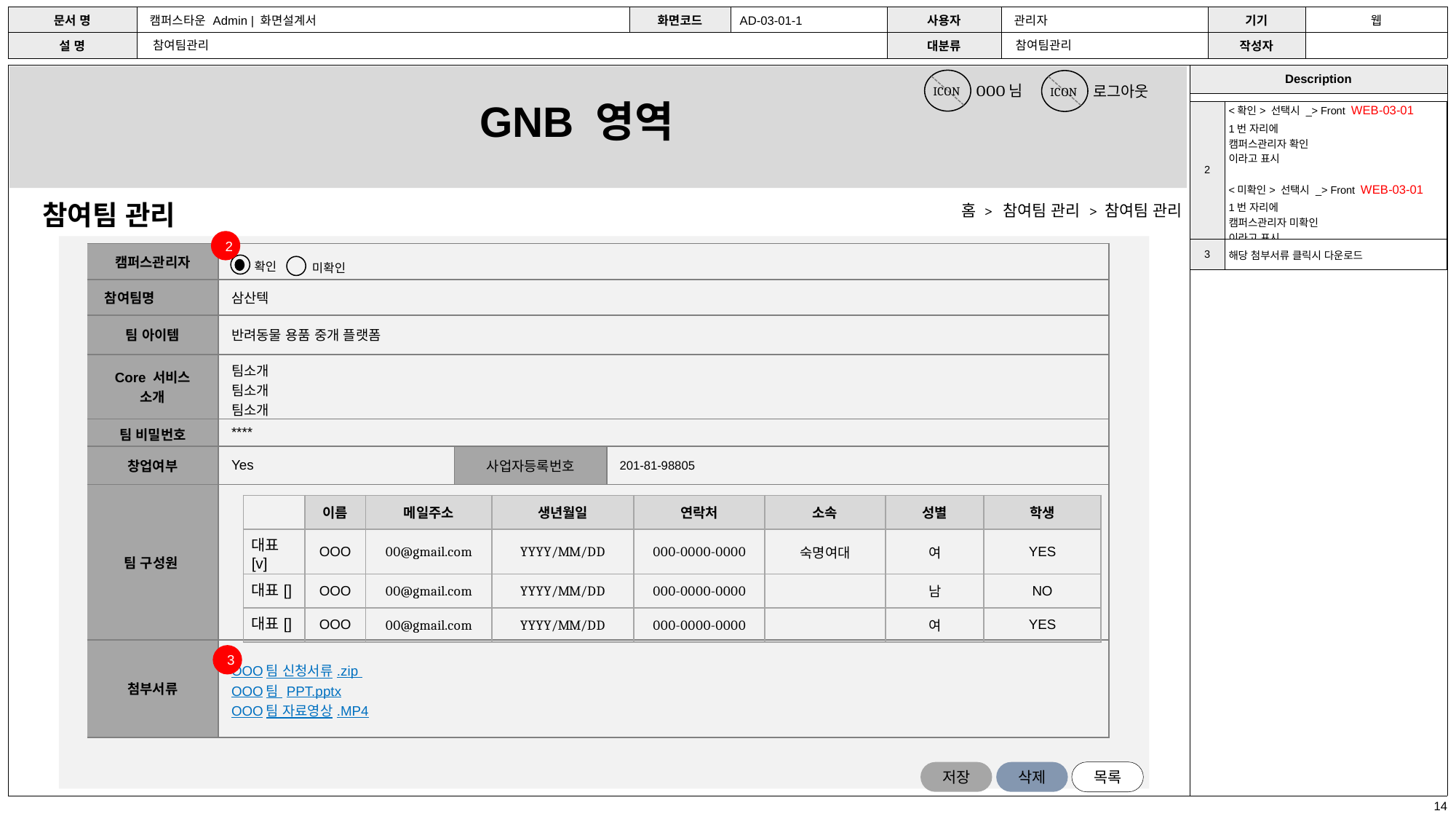

AD-03-01-1
참여팀관리
참여팀관리

GNB 영역

ICON

ICON
OOO님
로그아웃
| 2 | <확인> 선택시 \_> Front WEB-03-01 1번 자리에 캠퍼스관리자 확인 이라고 표시 <미확인> 선택시 \_> Front WEB-03-01 1번 자리에 캠퍼스관리자 미확인 이라고 표시 |
| --- | --- |
| 3 | 해당 첨부서류 클릭시 다운로드 |
참여팀 관리
홈 >  참여팀 관리 > 참여팀 관리
2

| 캠퍼스관리자 |  |  |  |
| --- | --- | --- | --- |
| 참여팀명 | 삼산텍 |  |  |
| 팀 아이템 | 반려동물 용품 중개 플랫폼 |  |  |
| Core 서비스 소개 | 팀소개 팀소개 팀소개 |  |  |
| 팀 비밀번호 | \*\*\*\* |  |  |
| 창업여부 | Yes | 사업자등록번호 | 201-81-98805 |
| 팀 구성원 |  |  |  |
| 첨부서류 | OOO팀 신청서류.zip OOO팀 PPT.pptx OOO팀 자료영상.MP4 |  |  |
확인

미확인

|  | 이름 | 메일주소 | 생년월일 | 연락처 | 소속 | 성별 | 학생 |
| --- | --- | --- | --- | --- | --- | --- | --- |
| 대표[v] | OOO | 00@gmail.com | YYYY/MM/DD | 000-0000-0000 | 숙명여대 | 여 | YES |
| 대표[] | OOO | 00@gmail.com | YYYY/MM/DD | 000-0000-0000 |  | 남 | NO |
| 대표[] | OOO | 00@gmail.com | YYYY/MM/DD | 000-0000-0000 |  | 여 | YES |
3
삭제
저장
목록